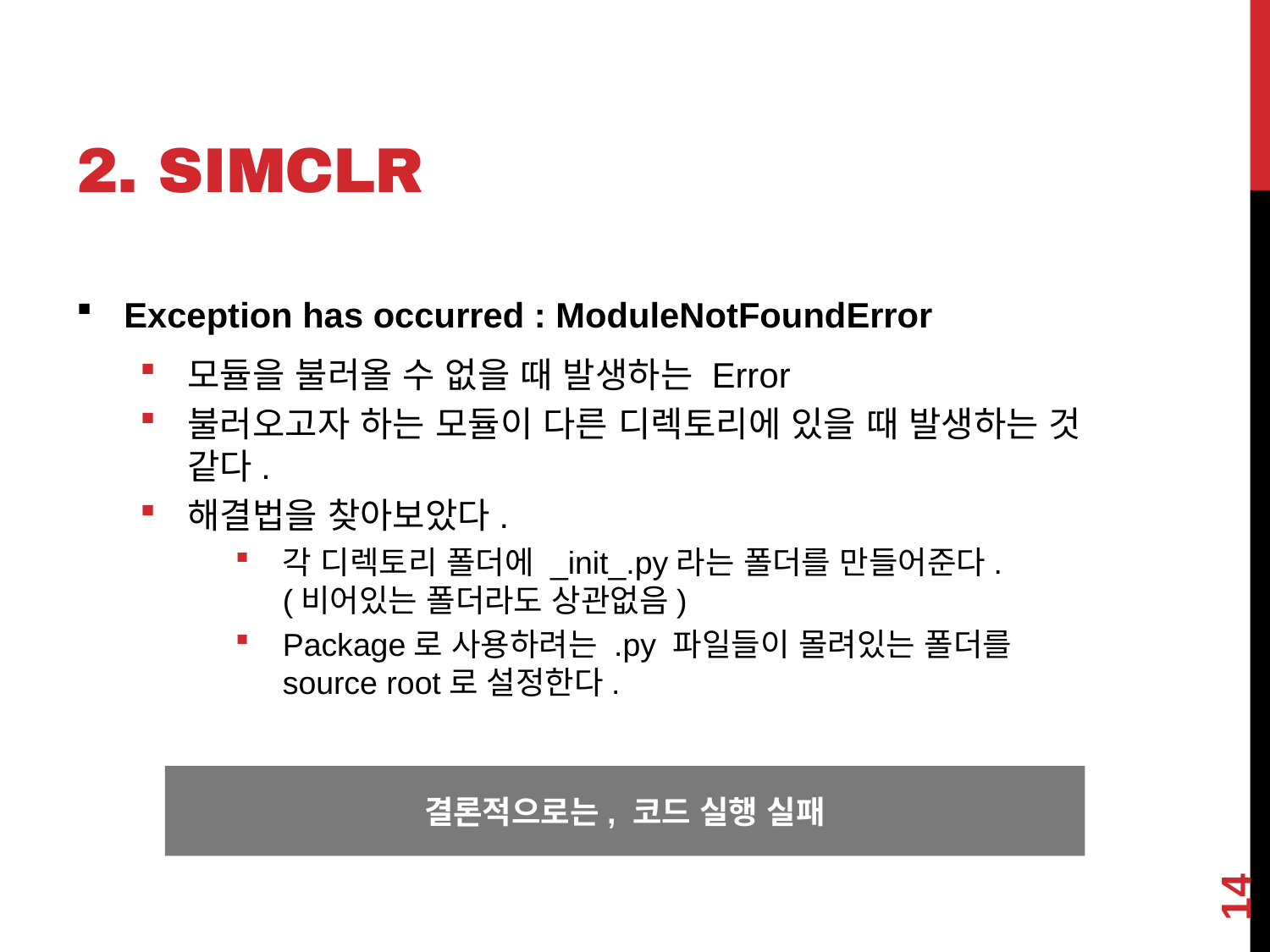

# 2. simclr
Exception has occurred : ModuleNotFoundError
모듈을 불러올 수 없을 때 발생하는 Error
불러오고자 하는 모듈이 다른 디렉토리에 있을 때 발생하는 것 같다.
해결법을 찾아보았다.
각 디렉토리 폴더에 _init_.py라는 폴더를 만들어준다.
(비어있는 폴더라도 상관없음)
Package로 사용하려는 .py 파일들이 몰려있는 폴더를 source root로 설정한다.

결론적으로는, 코드 실행 실패
14